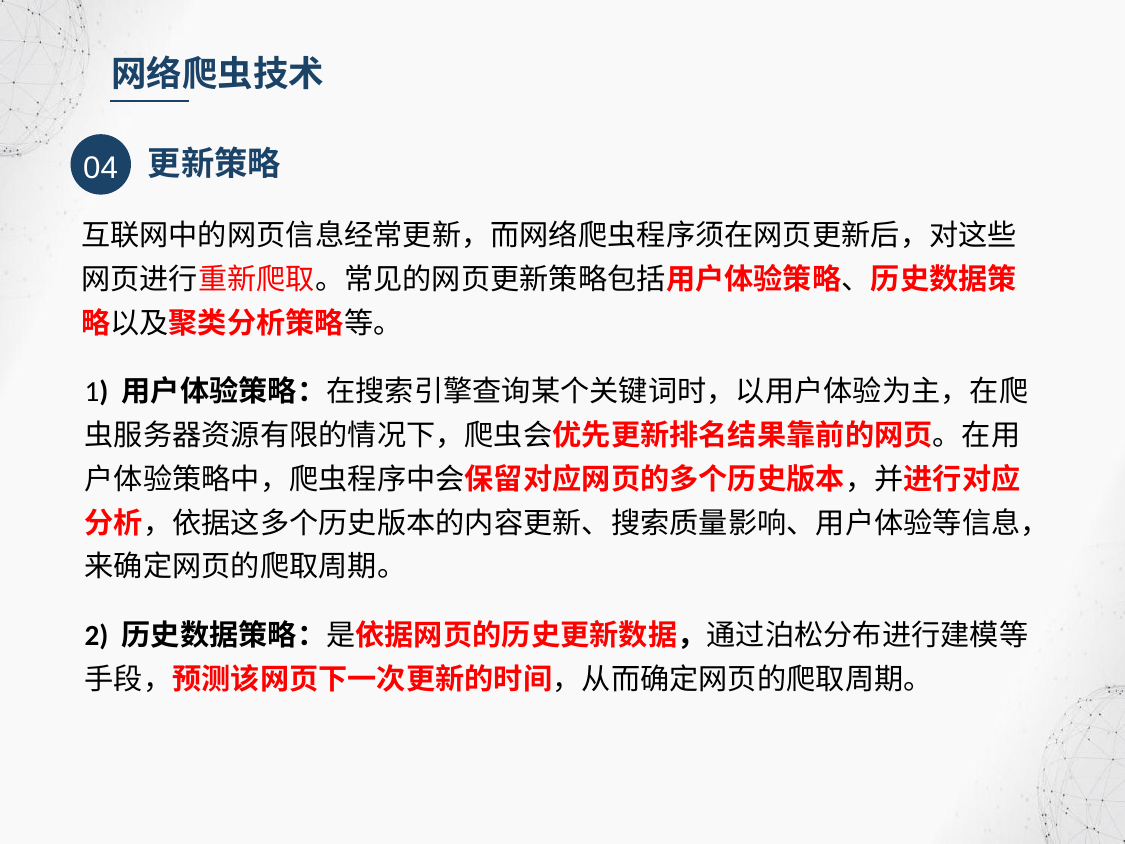

网络爬虫技术

04
更新策略
互联网中的网页信息经常更新，而网络爬虫程序须在网页更新后，对这些网页进行重新爬取。常见的网页更新策略包括用户体验策略、历史数据策略以及聚类分析策略等。
1) 用户体验策略：在搜索引擎查询某个关键词时，以用户体验为主，在爬虫服务器资源有限的情况下，爬虫会优先更新排名结果靠前的网页。在用户体验策略中，爬虫程序中会保留对应网页的多个历史版本，并进行对应分析，依据这多个历史版本的内容更新、搜索质量影响、用户体验等信息，来确定网页的爬取周期。
2) 历史数据策略：是依据网页的历史更新数据，通过泊松分布进行建模等手段，预测该网页下一次更新的时间，从而确定网页的爬取周期。